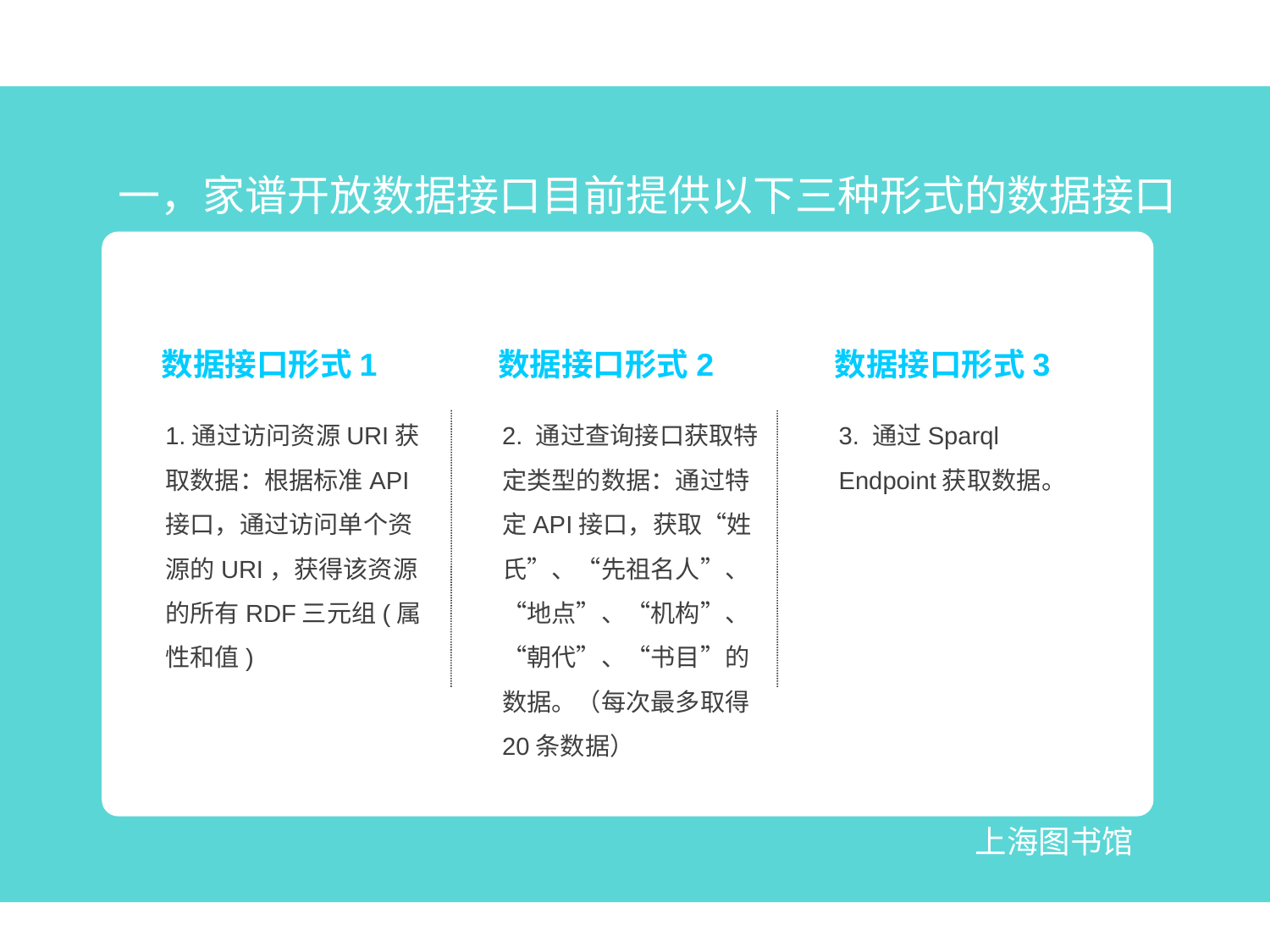

一，家谱开放数据接口目前提供以下三种形式的数据接口
家谱开放数据接口目前提供以下两种形式的数据接口

数据接口形式1
1.通过访问资源URI获取数据：根据标准API接口，通过访问单个资源的URI，获得该资源的所有RDF三元组(属性和值)
数据接口形式2
2. 通过查询接口获取特定类型的数据：通过特定API接口，获取“姓氏”、“先祖名人”、“地点”、“机构”、“朝代”、“书目”的数据。（每次最多取得20条数据）
数据接口形式3
3. 通过Sparql Endpoint获取数据。

上海图书馆